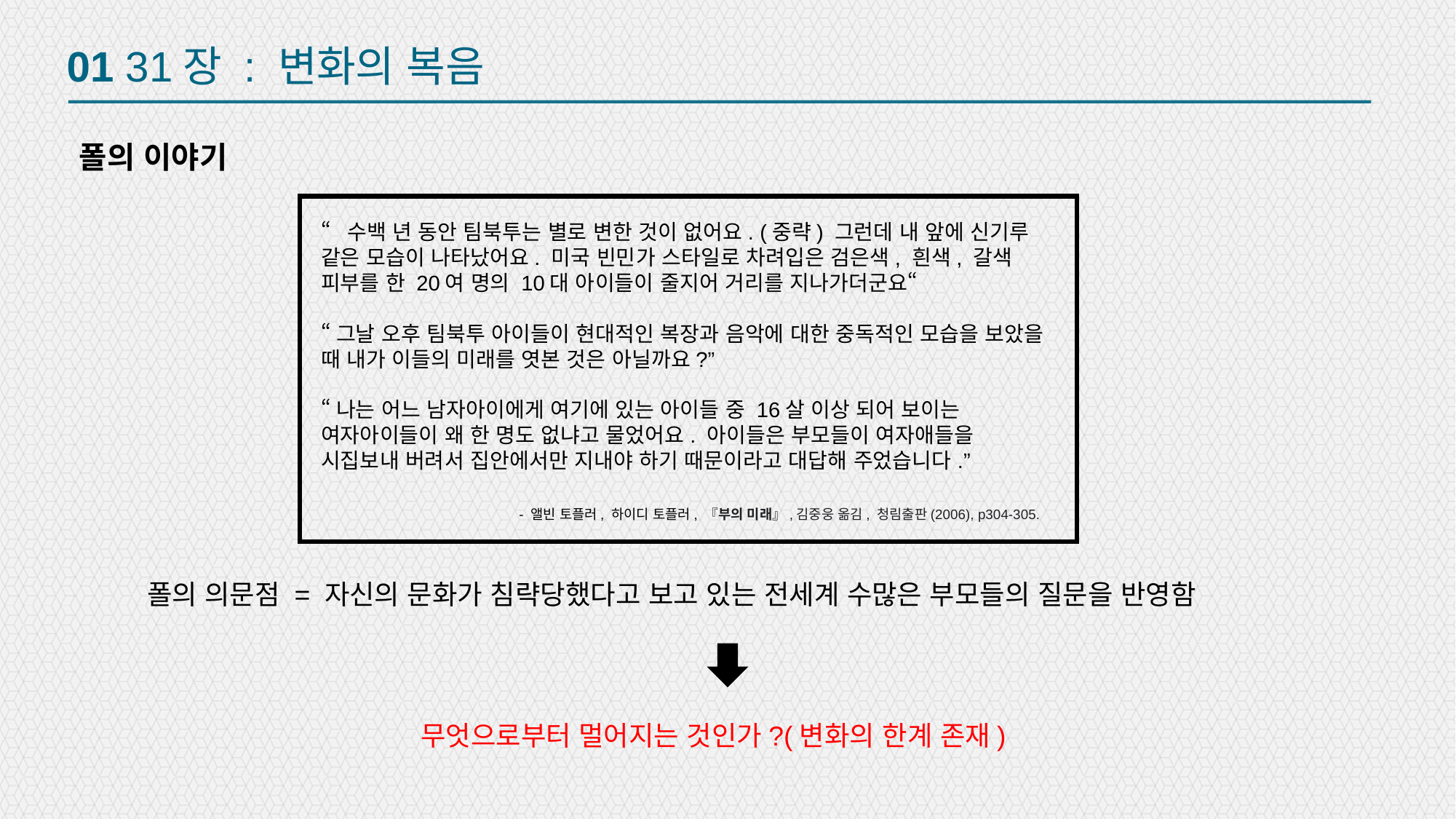

01 31장 : 변화의 복음

폴의 이야기

“수백 년 동안 팀북투는 별로 변한 것이 없어요. (중략) 그런데 내 앞에 신기루 같은 모습이 나타났어요. 미국 빈민가 스타일로 차려입은 검은색, 흰색, 갈색 피부를 한 20여 명의 10대 아이들이 줄지어 거리를 지나가더군요“

“그날 오후 팀북투 아이들이 현대적인 복장과 음악에 대한 중독적인 모습을 보았을 때 내가 이들의 미래를 엿본 것은 아닐까요?”

“나는 어느 남자아이에게 여기에 있는 아이들 중 16살 이상 되어 보이는 여자아이들이 왜 한 명도 없냐고 물었어요. 아이들은 부모들이 여자애들을 시집보내 버려서 집안에서만 지내야 하기 때문이라고 대답해 주었습니다.”

                                 - 앨빈 토플러, 하이디 토플러, 『부의 미래』,김중웅 옮김, 청림출판(2006), p304-305.
폴의 의문점 = 자신의 문화가 침략당했다고 보고 있는 전세계 수많은 부모들의 질문을 반영함

무엇으로부터 멀어지는 것인가?(변화의 한계 존재)